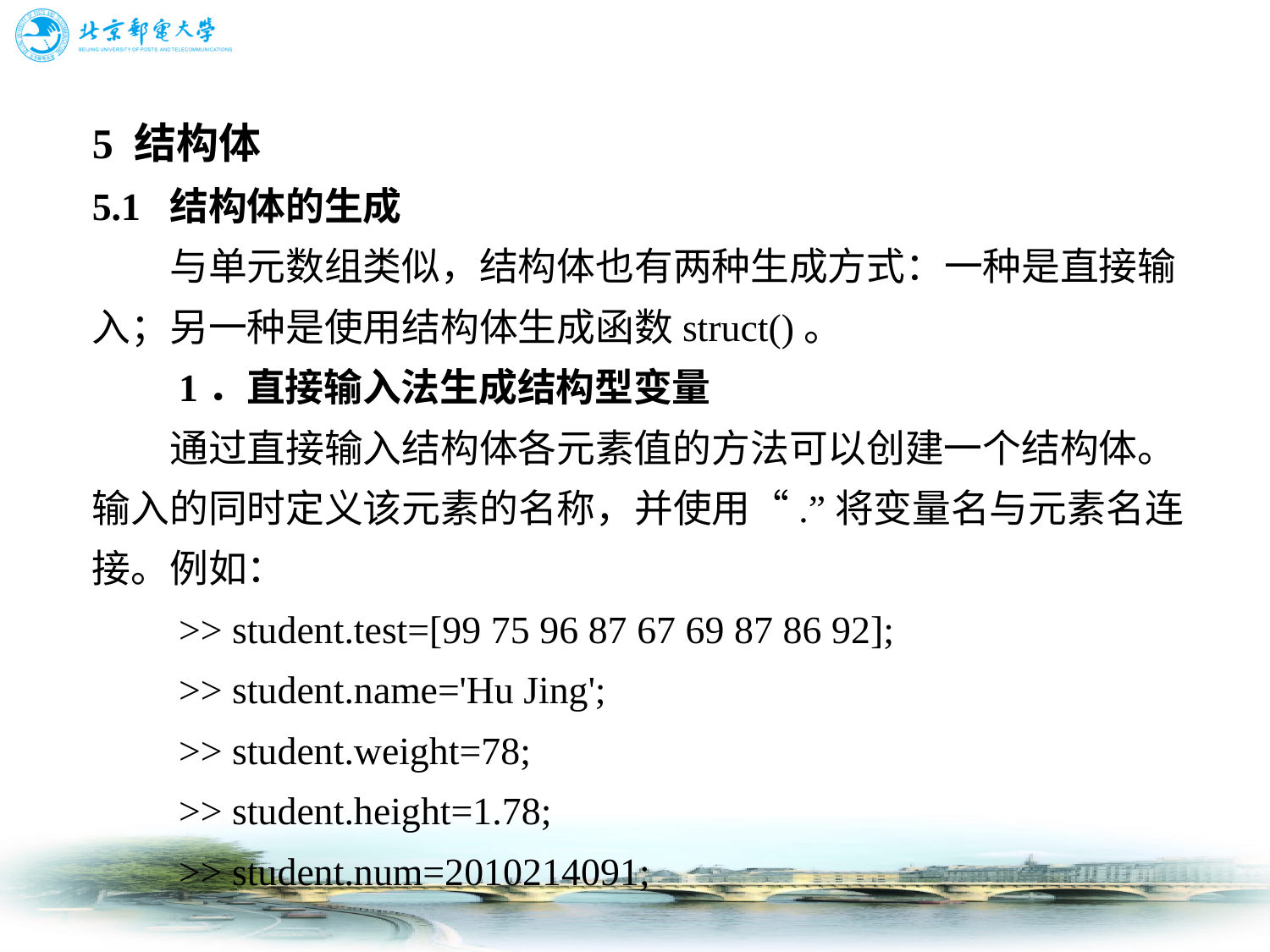

# 5 结构体 5.1  结构体的生成 　　与单元数组类似，结构体也有两种生成方式：一种是直接输入；另一种是使用结构体生成函数struct()。 　　1．直接输入法生成结构型变量 　　通过直接输入结构体各元素值的方法可以创建一个结构体。输入的同时定义该元素的名称，并使用“.”将变量名与元素名连接。例如： 　　>> student.test=[99 75 96 87 67 69 87 86 92]; 　　>> student.name='Hu Jing'; 　　>> student.weight=78; 　　>> student.height=1.78; 　　>> student.num=2010214091;